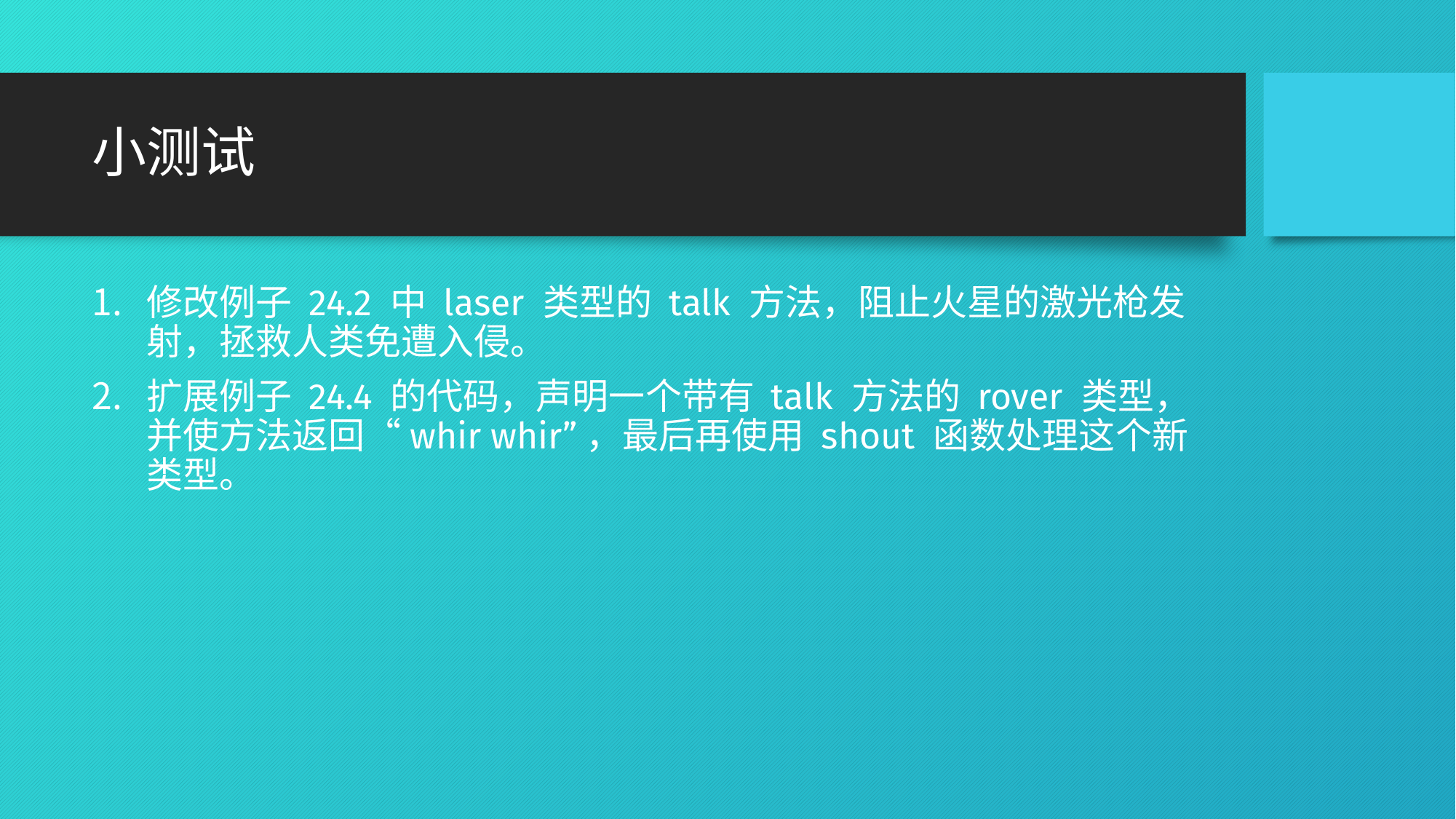

# 小测试
修改例子 24.2 中 laser 类型的 talk 方法，阻止火星的激光枪发射，拯救人类免遭入侵。
扩展例子 24.4 的代码，声明一个带有 talk 方法的 rover 类型，并使方法返回“whir whir”，最后再使用 shout 函数处理这个新类型。